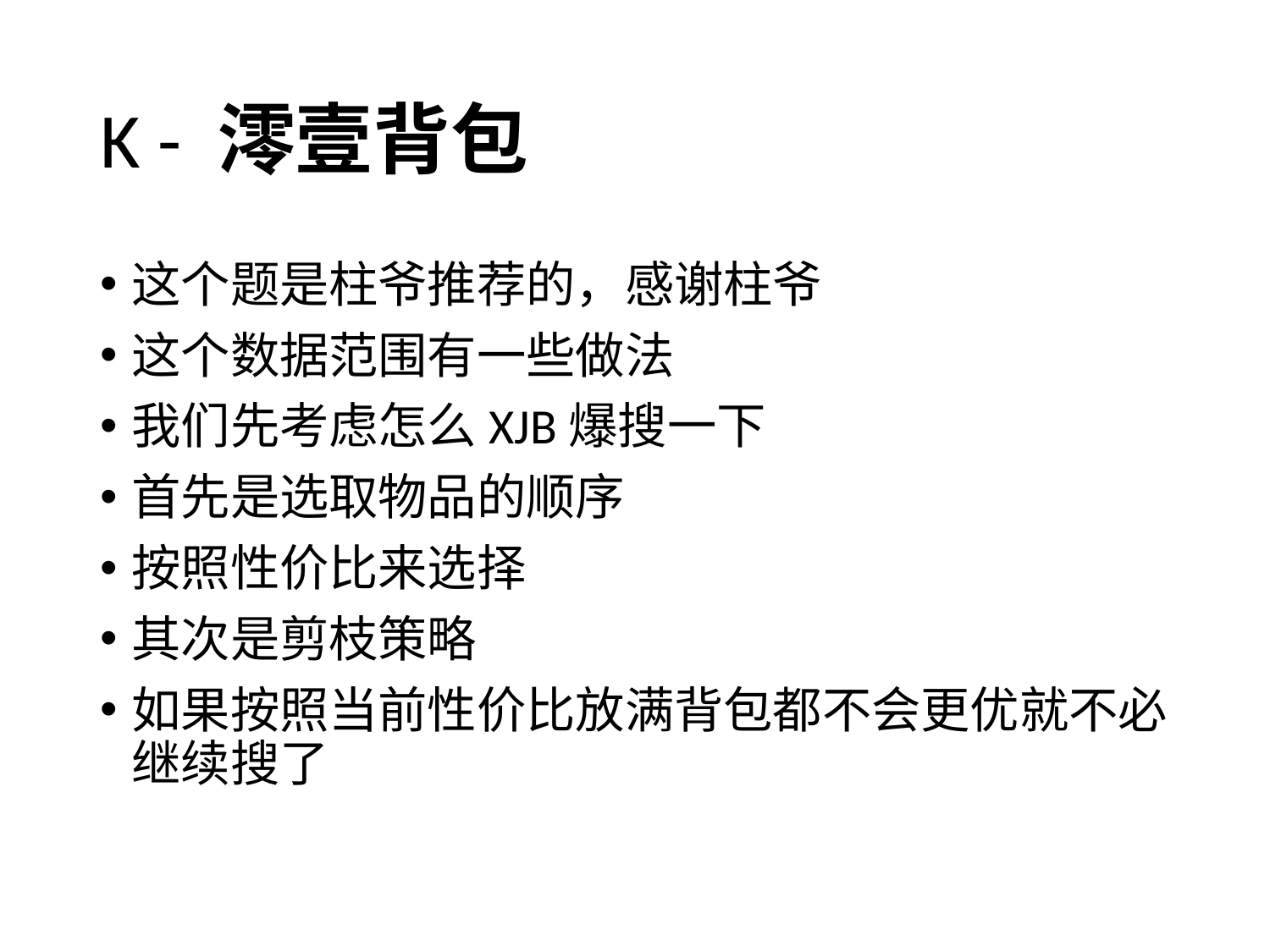

# K - 澪壹背包
这个题是柱爷推荐的，感谢柱爷
这个数据范围有一些做法
我们先考虑怎么XJB爆搜一下
首先是选取物品的顺序
按照性价比来选择
其次是剪枝策略
如果按照当前性价比放满背包都不会更优就不必继续搜了